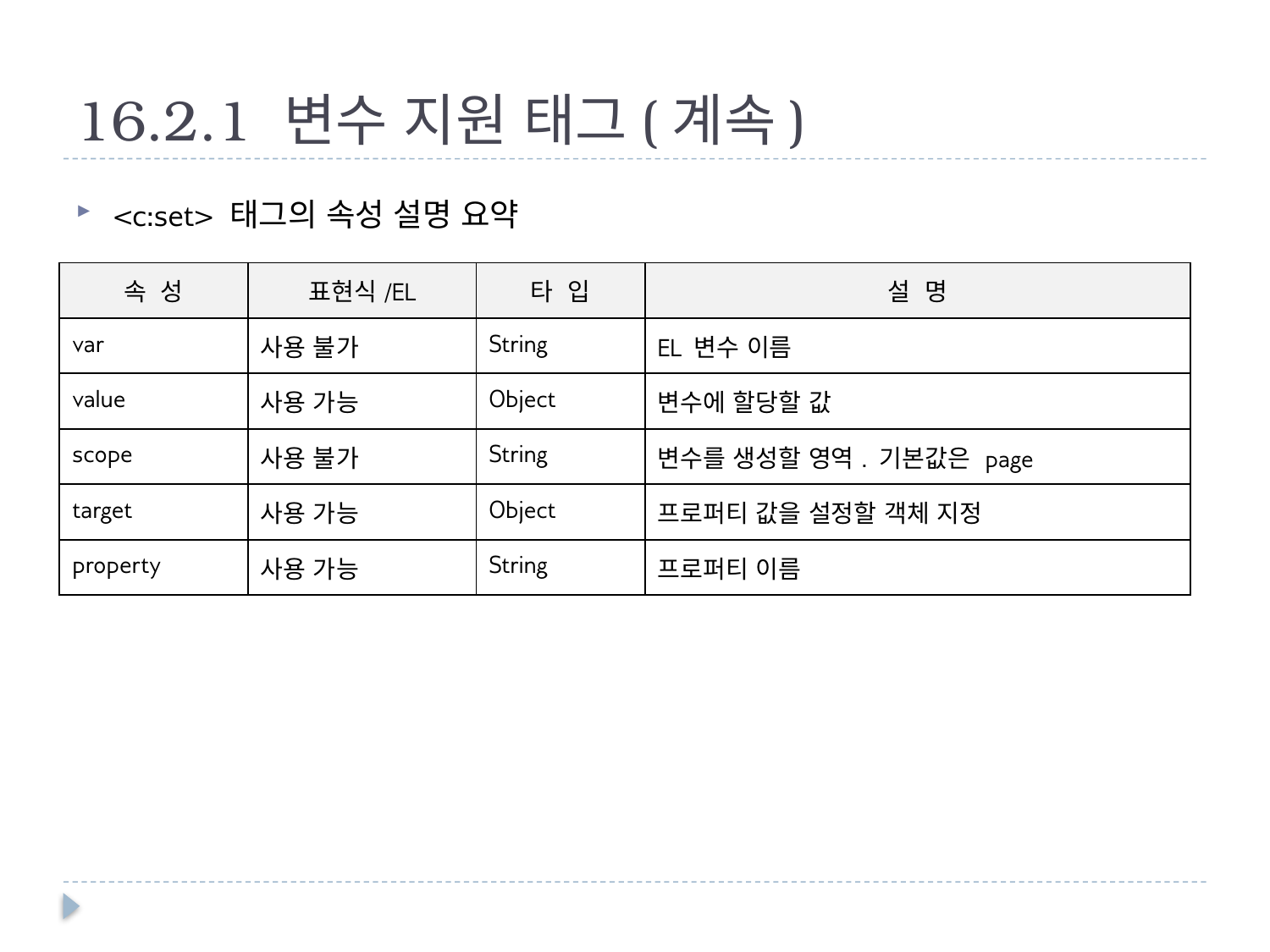

# 16.2.1 변수 지원 태그(계속)
<c:set> 태그의 속성 설명 요약
| 속 성 | 표현식/EL | 타 입 | 설 명 |
| --- | --- | --- | --- |
| var | 사용 불가 | String | EL 변수 이름 |
| value | 사용 가능 | Object | 변수에 할당할 값 |
| scope | 사용 불가 | String | 변수를 생성할 영역. 기본값은 page |
| target | 사용 가능 | Object | 프로퍼티 값을 설정할 객체 지정 |
| property | 사용 가능 | String | 프로퍼티 이름 |